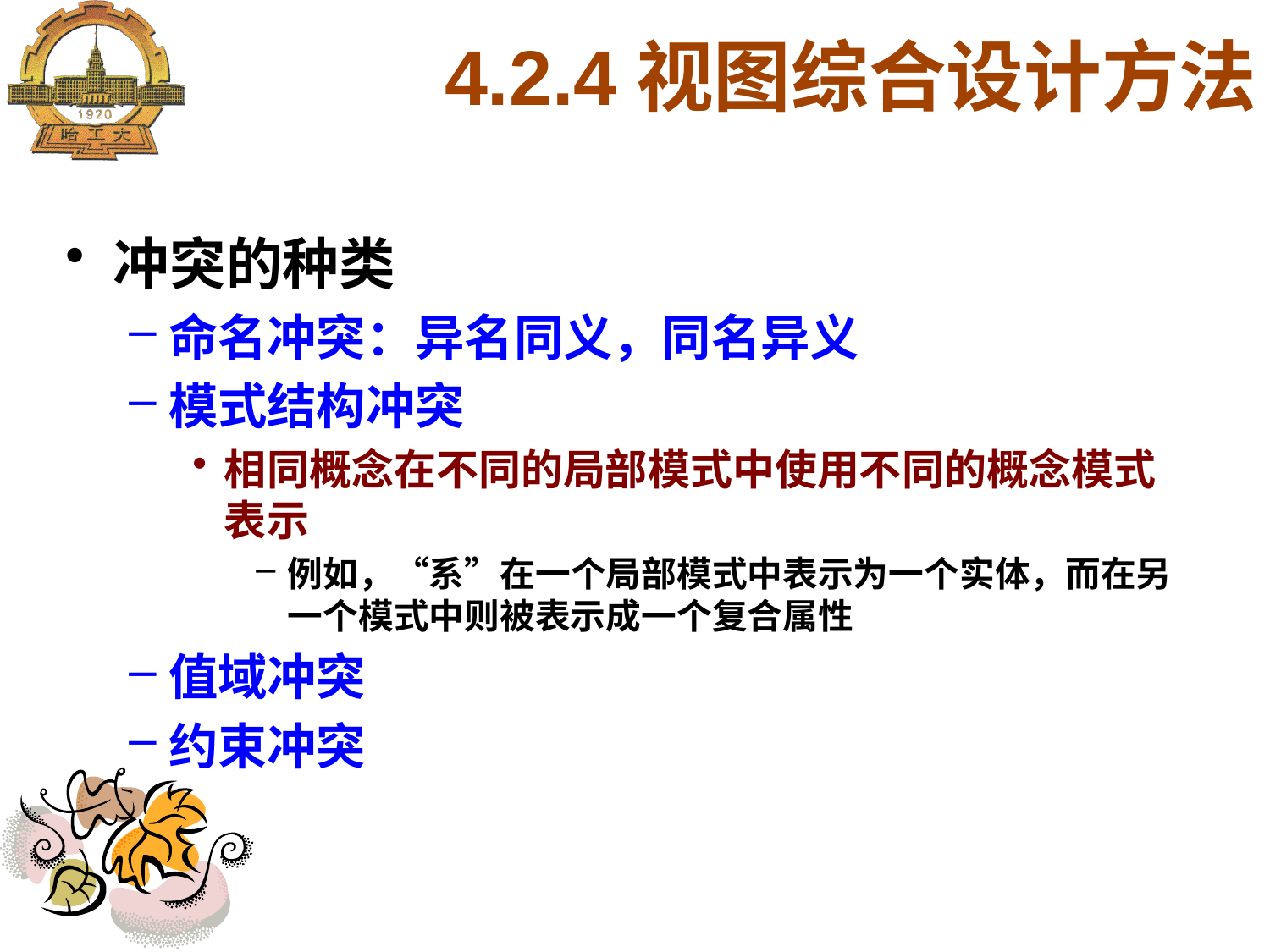

冲突的种类
命名冲突：异名同义，同名异义
模式结构冲突
相同概念在不同的局部模式中使用不同的概念模式表示
例如，“系”在一个局部模式中表示为一个实体，而在另一个模式中则被表示成一个复合属性
值域冲突
约束冲突
4.2.4视图综合设计方法